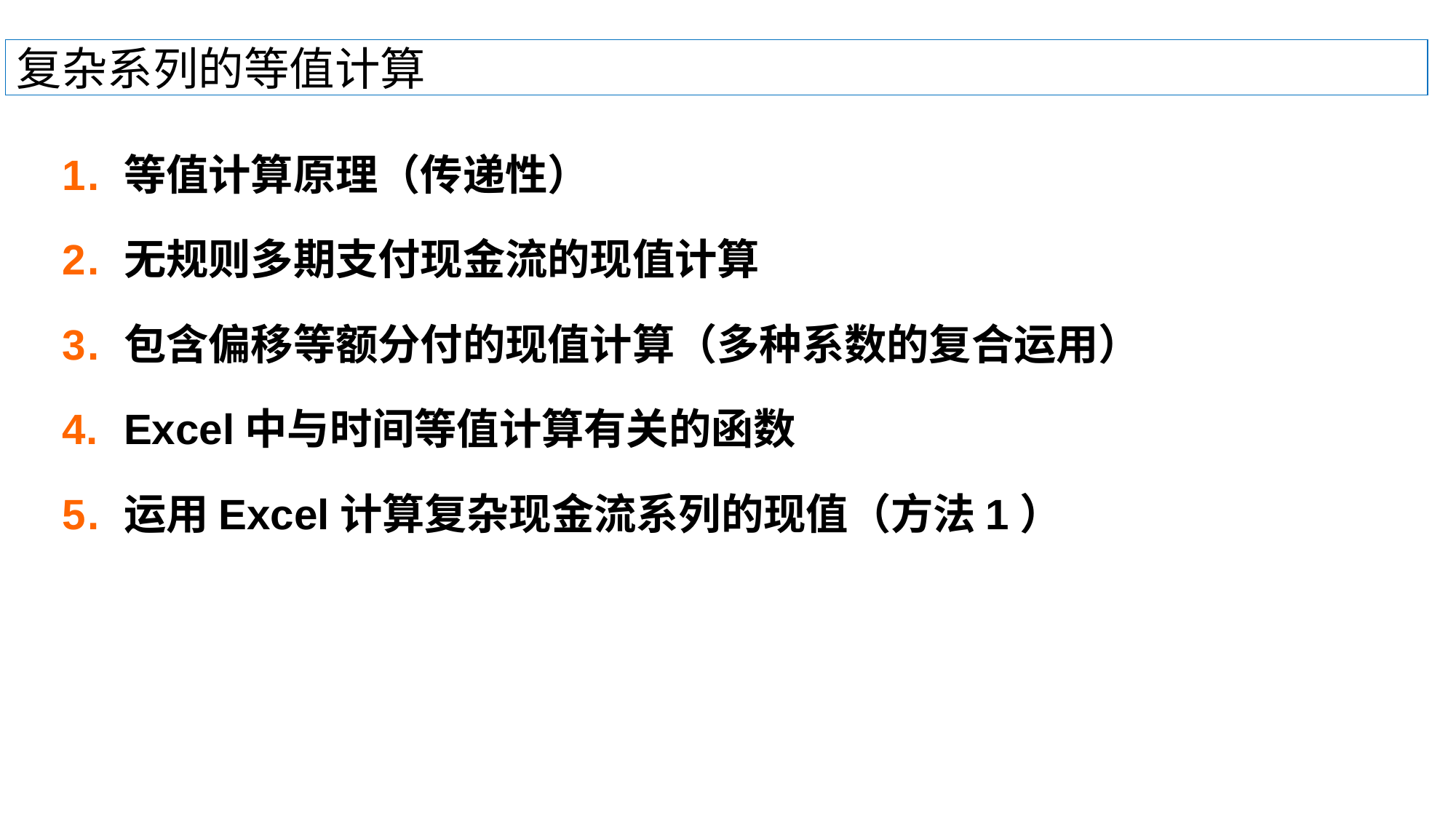

# 复杂系列的等值计算
等值计算原理（传递性）
无规则多期支付现金流的现值计算
包含偏移等额分付的现值计算（多种系数的复合运用）
Excel中与时间等值计算有关的函数
运用Excel计算复杂现金流系列的现值（方法1）